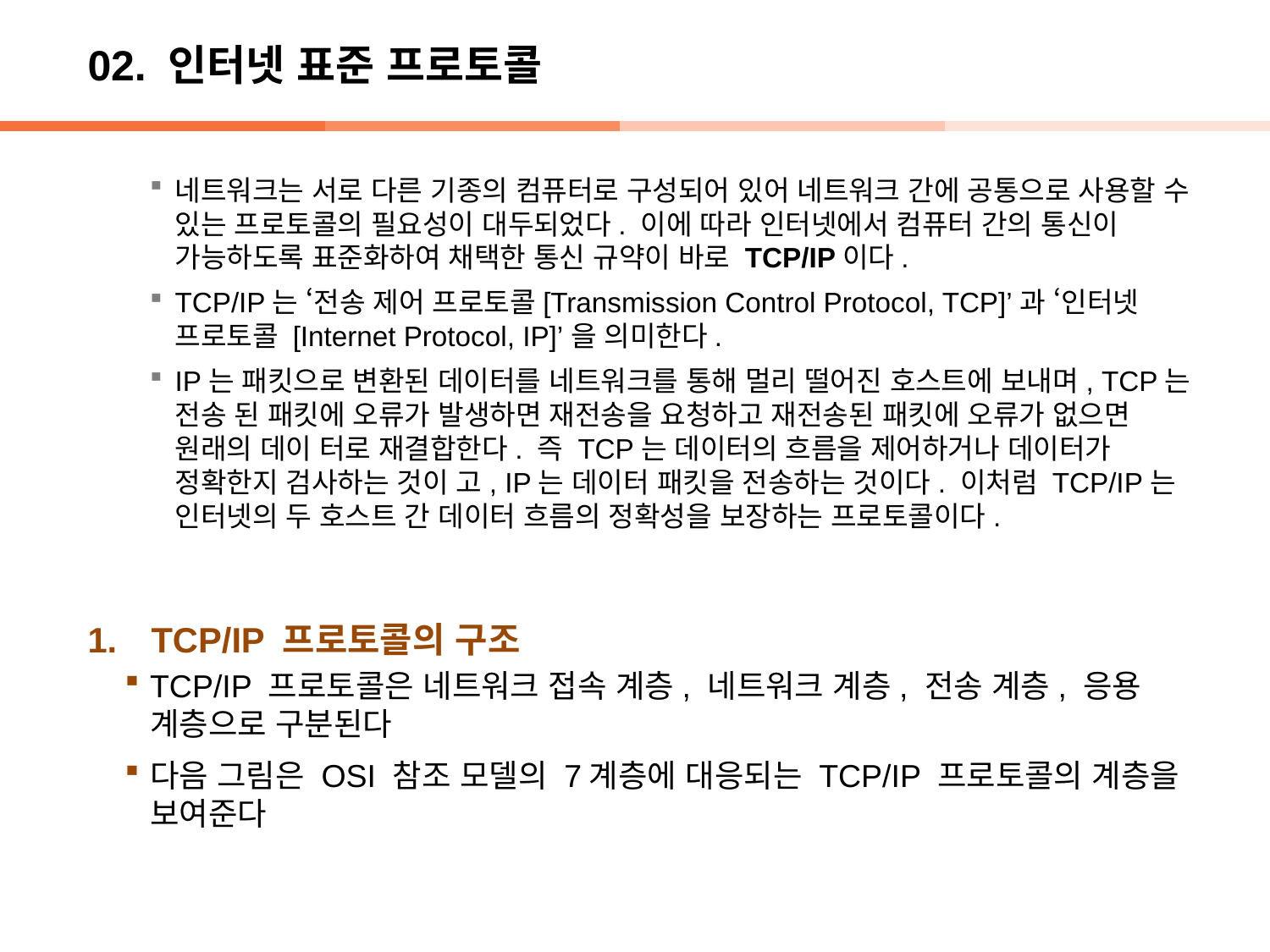

# 02. 인터넷 표준 프로토콜
네트워크는 서로 다른 기종의 컴퓨터로 구성되어 있어 네트워크 간에 공통으로 사용할 수 있는 프로토콜의 필요성이 대두되었다. 이에 따라 인터넷에서 컴퓨터 간의 통신이 가능하도록 표준화하여 채택한 통신 규약이 바로 TCP/IP이다.
TCP/IP는 ‘전송 제어 프로토콜[Transmission Control Protocol, TCP]’과 ‘인터넷 프로토콜 [Internet Protocol, IP]’을 의미한다.
IP는 패킷으로 변환된 데이터를 네트워크를 통해 멀리 떨어진 호스트에 보내며, TCP는 전송 된 패킷에 오류가 발생하면 재전송을 요청하고 재전송된 패킷에 오류가 없으면 원래의 데이 터로 재결합한다. 즉 TCP는 데이터의 흐름을 제어하거나 데이터가 정확한지 검사하는 것이 고, IP는 데이터 패킷을 전송하는 것이다. 이처럼 TCP/IP는 인터넷의 두 호스트 간 데이터 흐름의 정확성을 보장하는 프로토콜이다.

TCP/IP 프로토콜의 구조
TCP/IP 프로토콜은 네트워크 접속 계층, 네트워크 계층, 전송 계층, 응용 계층으로 구분된다
다음 그림은 OSI 참조 모델의 7계층에 대응되는 TCP/IP 프로토콜의 계층을 보여준다